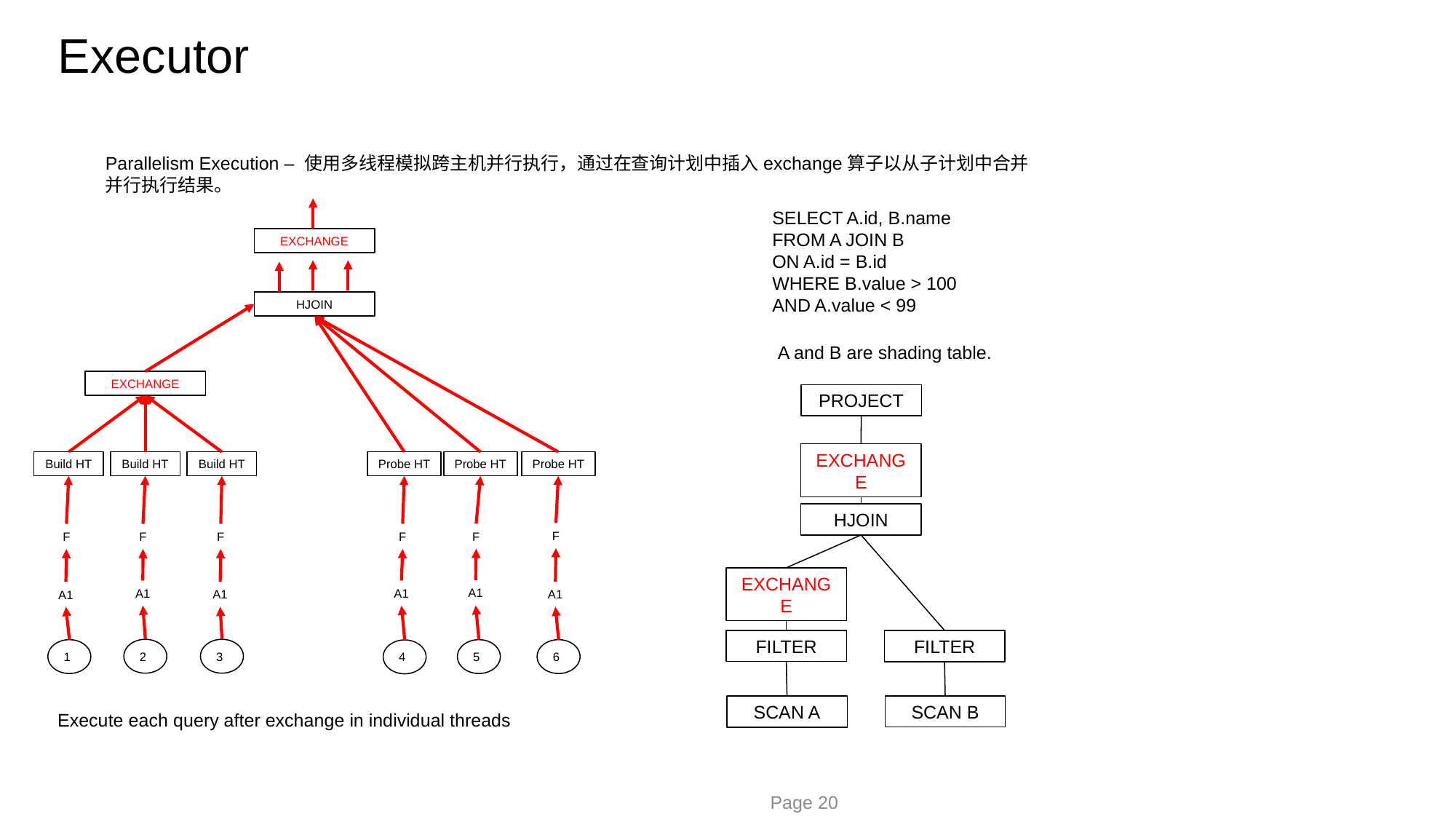

# Executor
Parallelism Execution – 使用多线程模拟跨主机并行执行，通过在查询计划中插入exchange算子以从子计划中合并并行执行结果。
SELECT A.id, B.name
FROM A JOIN B
ON A.id = B.id
WHERE B.value > 100
AND A.value < 99
EXCHANGE
HJOIN
A and B are shading table.
EXCHANGE
PROJECT
EXCHANGE
Build HT
Build HT
Build HT
Probe HT
Probe HT
Probe HT
HJOIN
F
F
F
F
F
F
EXCHANGE
A1
A1
A1
A1
A1
A1
FILTER
FILTER
3
2
6
1
5
4
SCAN B
SCAN A
Execute each query after exchange in individual threads
Page 20